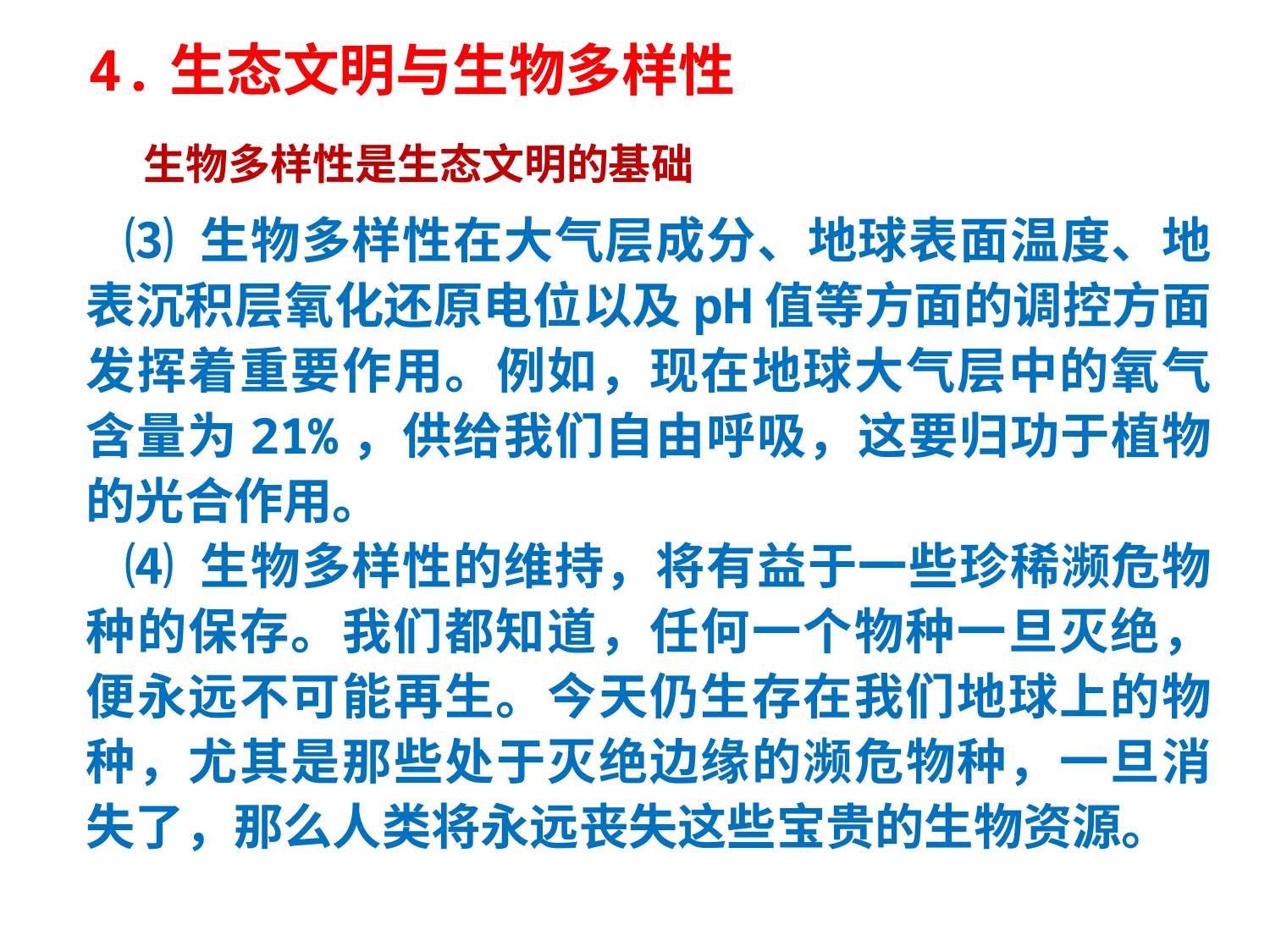

4.生态文明与生物多样性
生物多样性是生态文明的基础
   ⑶ 生物多样性在大气层成分、地球表面温度、地表沉积层氧化还原电位以及pH值等方面的调控方面发挥着重要作用。例如，现在地球大气层中的氧气含量为21%，供给我们自由呼吸，这要归功于植物的光合作用。
   ⑷ 生物多样性的维持，将有益于一些珍稀濒危物种的保存。我们都知道，任何一个物种一旦灭绝，便永远不可能再生。今天仍生存在我们地球上的物种，尤其是那些处于灭绝边缘的濒危物种，一旦消失了，那么人类将永远丧失这些宝贵的生物资源。